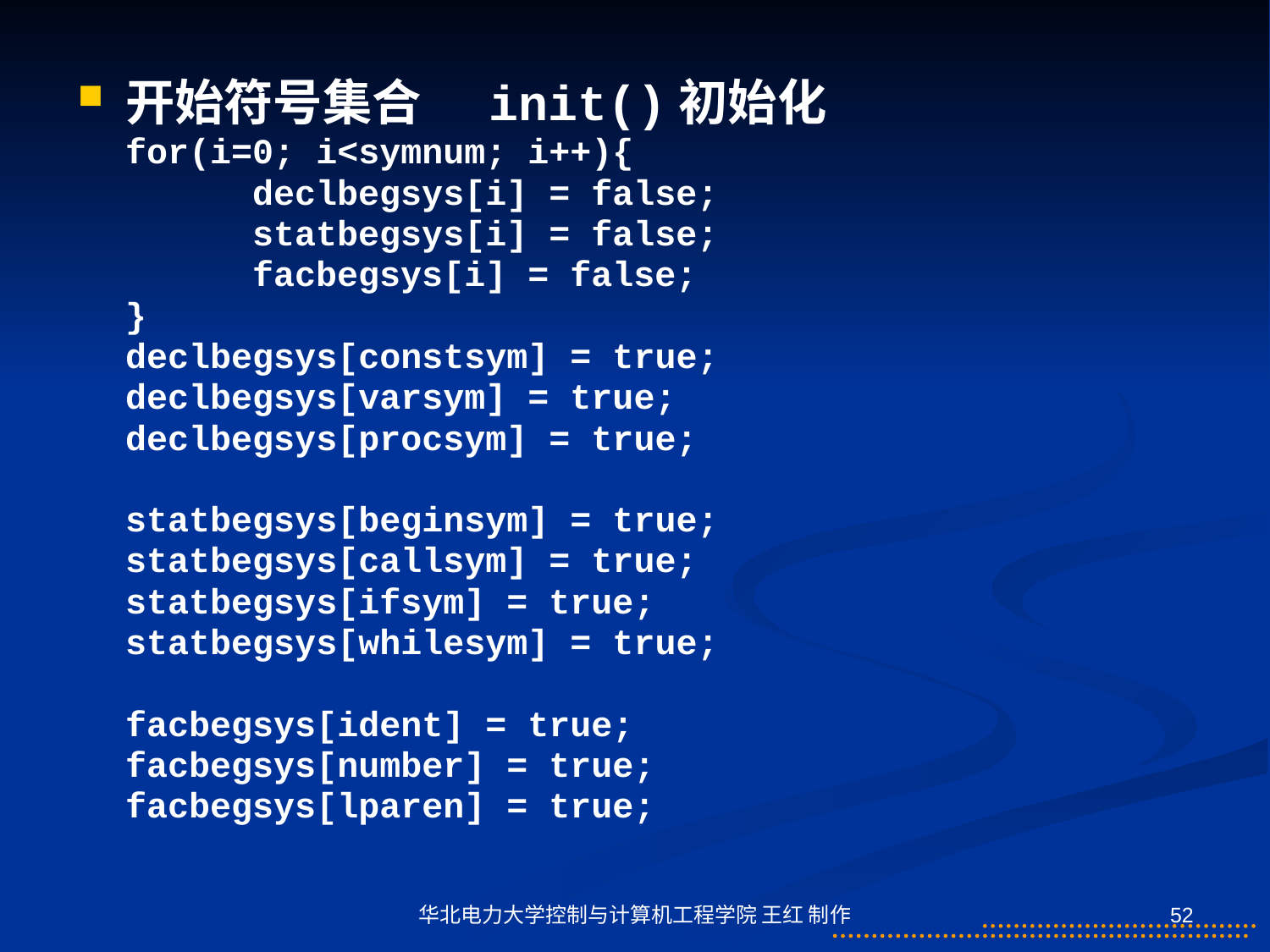

开始符号集合     init()初始化
	for(i=0; i<symnum; i++){
		declbegsys[i] = false;
		statbegsys[i] = false;
		facbegsys[i] = false;
	}
	declbegsys[constsym] = true;
	declbegsys[varsym] = true;
	declbegsys[procsym] = true;

	statbegsys[beginsym] = true;
	statbegsys[callsym] = true;
	statbegsys[ifsym] = true;
	statbegsys[whilesym] = true;

	facbegsys[ident] = true;
	facbegsys[number] = true;
	facbegsys[lparen] = true;
华北电力大学控制与计算机工程学院 王红 制作
52